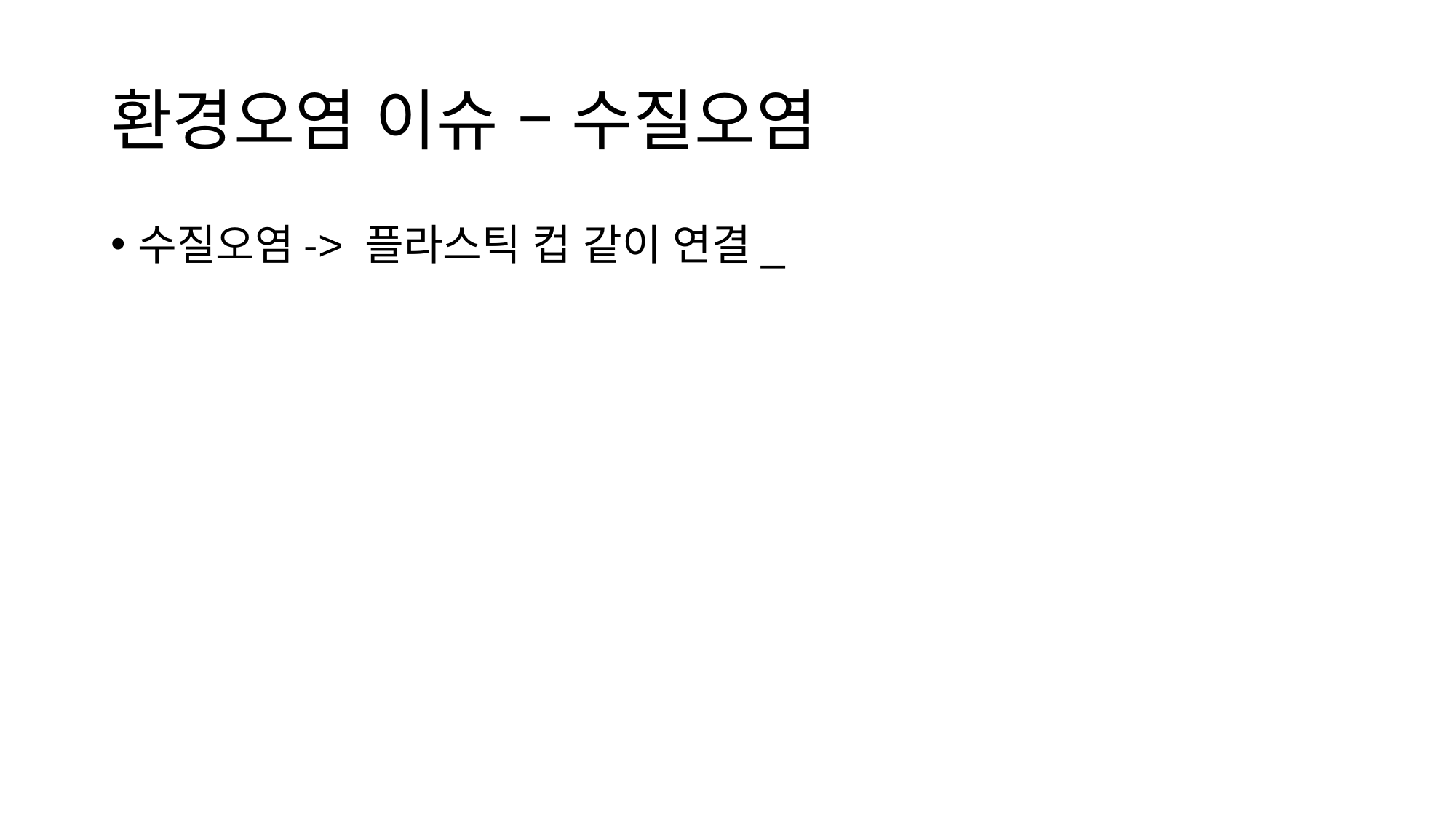

# 환경오염 이슈 – 수질오염
수질오염-> 플라스틱 컵 같이 연결_